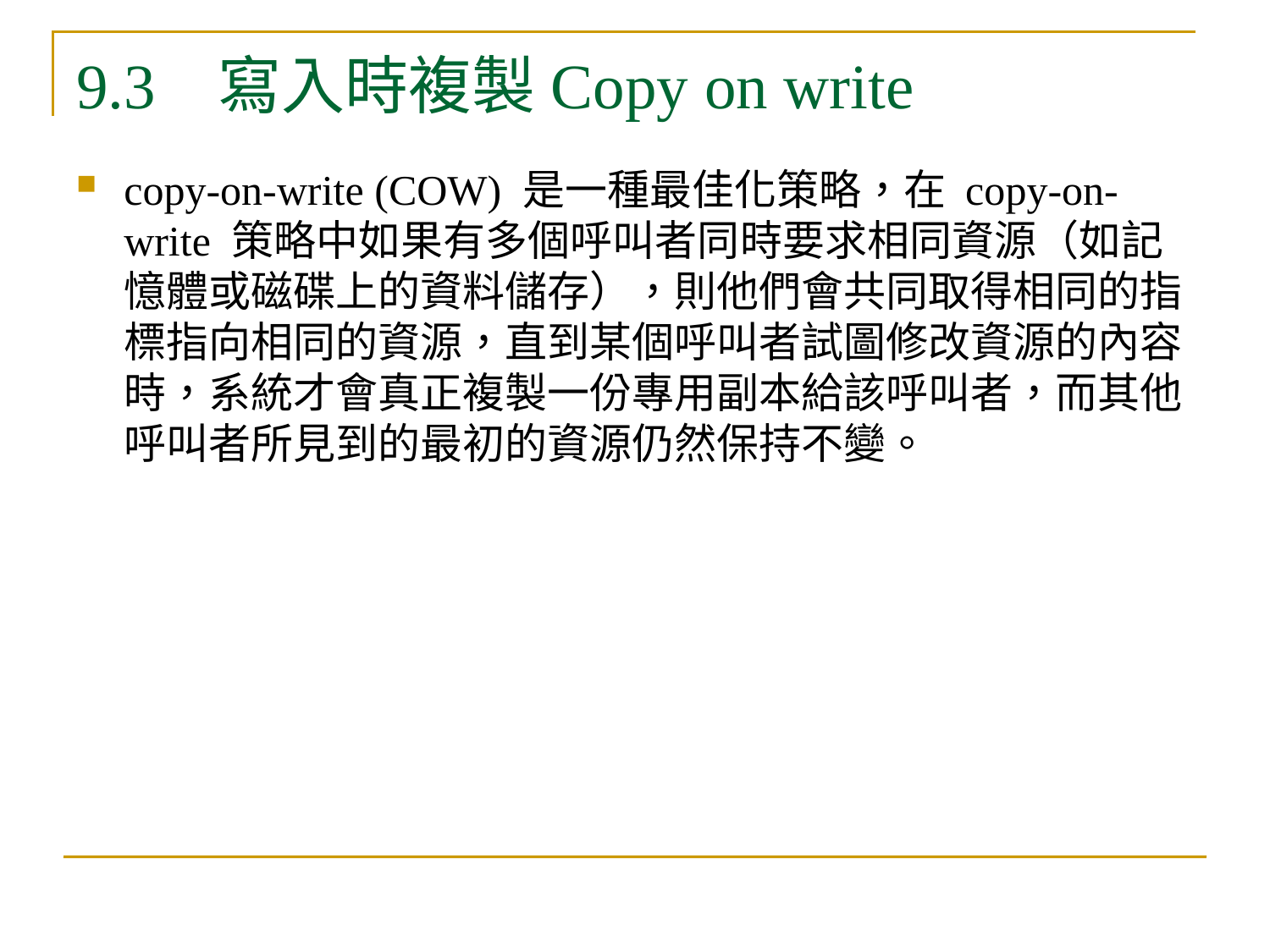

# 9.3   寫入時複製Copy on write
copy-on-write (COW) 是一種最佳化策略，在 copy-on-write 策略中如果有多個呼叫者同時要求相同資源（如記憶體或磁碟上的資料儲存），則他們會共同取得相同的指標指向相同的資源，直到某個呼叫者試圖修改資源的內容時，系統才會真正複製一份專用副本給該呼叫者，而其他呼叫者所見到的最初的資源仍然保持不變。